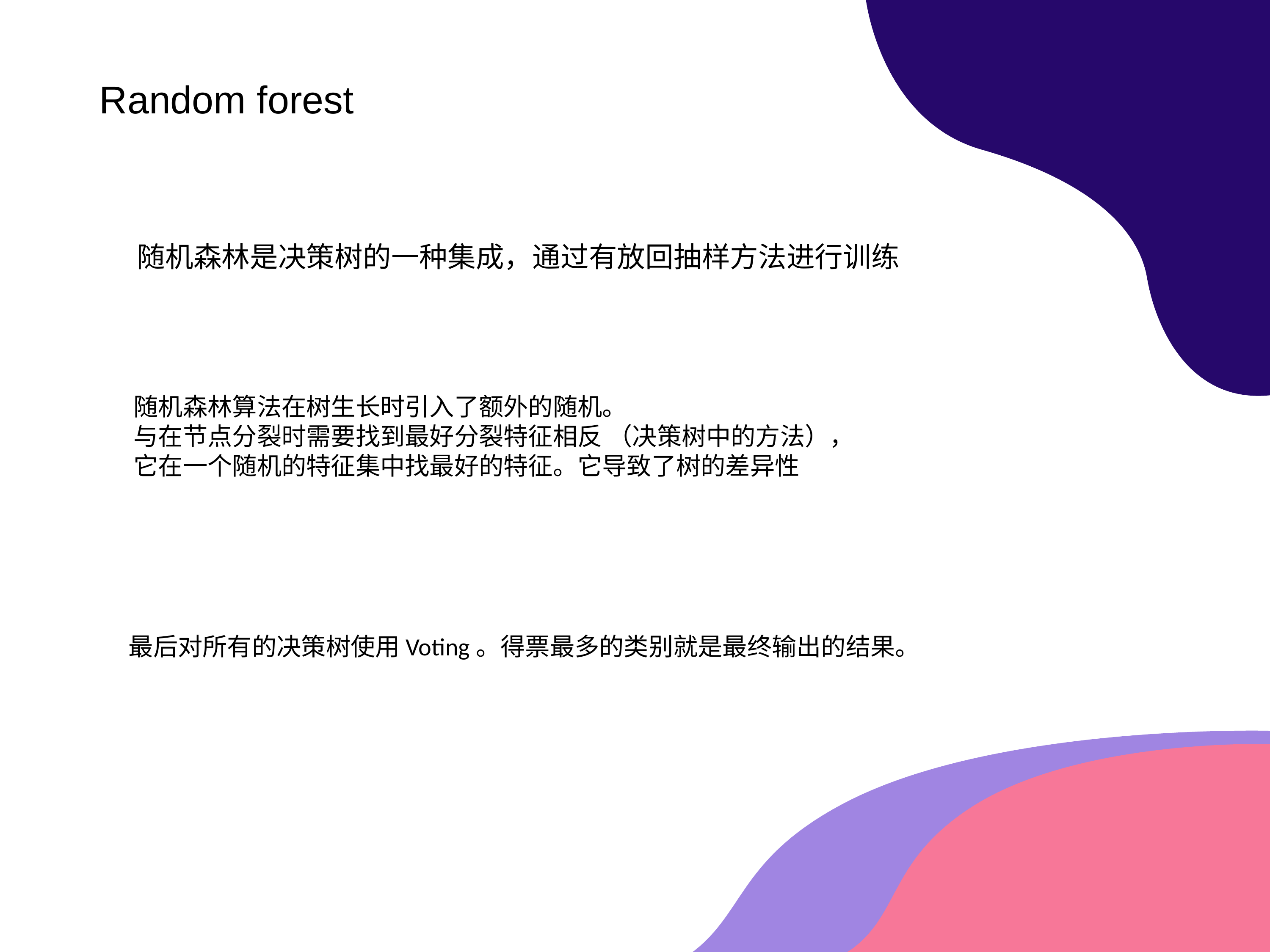

Random forest
随机森林是决策树的一种集成，通过有放回抽样方法进行训练
随机森林算法在树生长时引入了额外的随机。
与在节点分裂时需要找到最好分裂特征相反 （决策树中的方法），它在一个随机的特征集中找最好的特征。它导致了树的差异性
最后对所有的决策树使用Voting。得票最多的类别就是最终输出的结果。